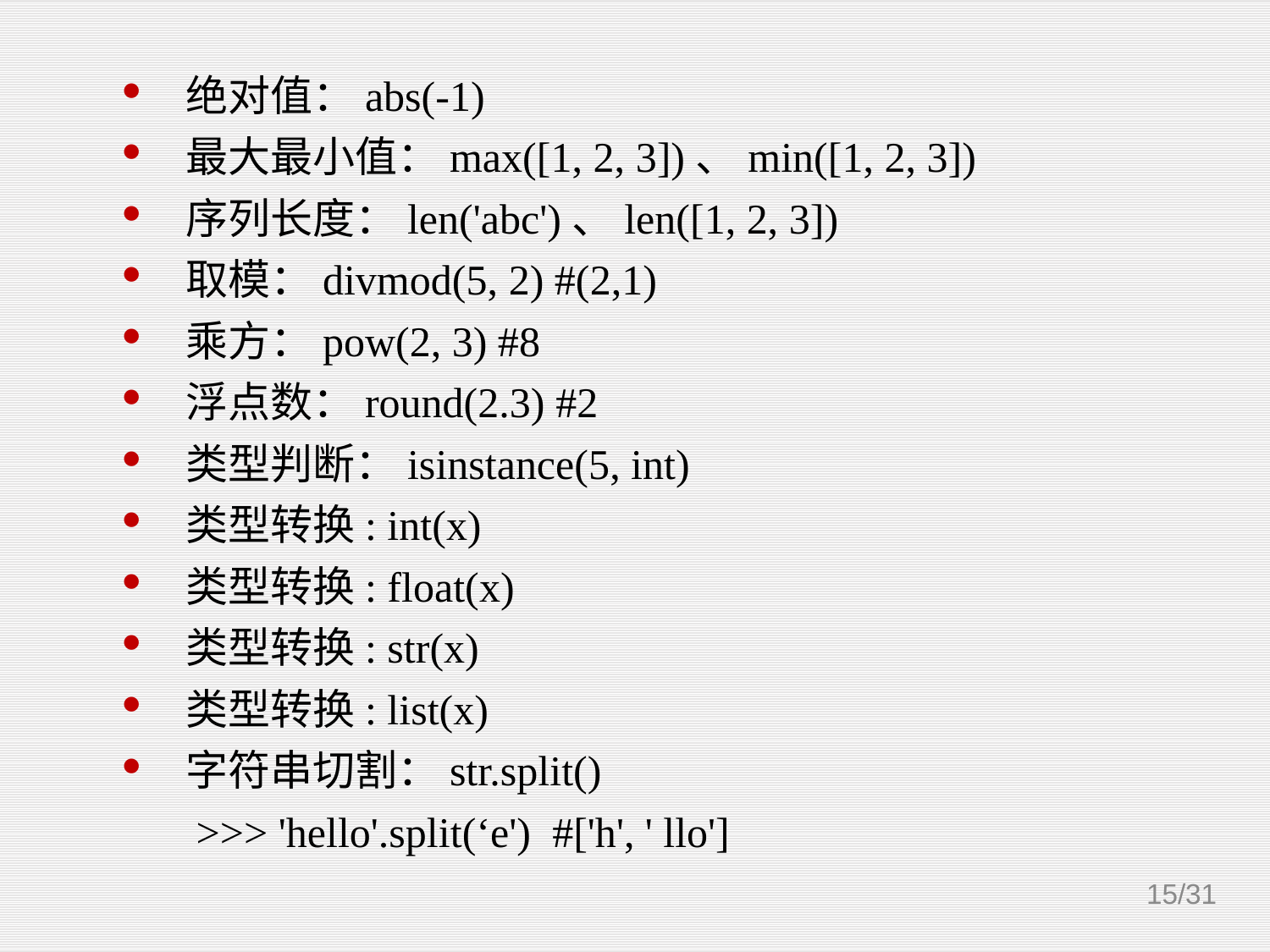

绝对值：abs(-1)
最大最小值：max([1, 2, 3])、min([1, 2, 3])
序列长度：len('abc')、len([1, 2, 3])
取模：divmod(5, 2) #(2,1)
乘方：pow(2, 3) #8
浮点数：round(2.3) #2
类型判断：isinstance(5, int)
类型转换: int(x)
类型转换: float(x)
类型转换: str(x)
类型转换: list(x)
字符串切割：str.split()
       >>> 'hello'.split(‘e')  #['h', ' llo']